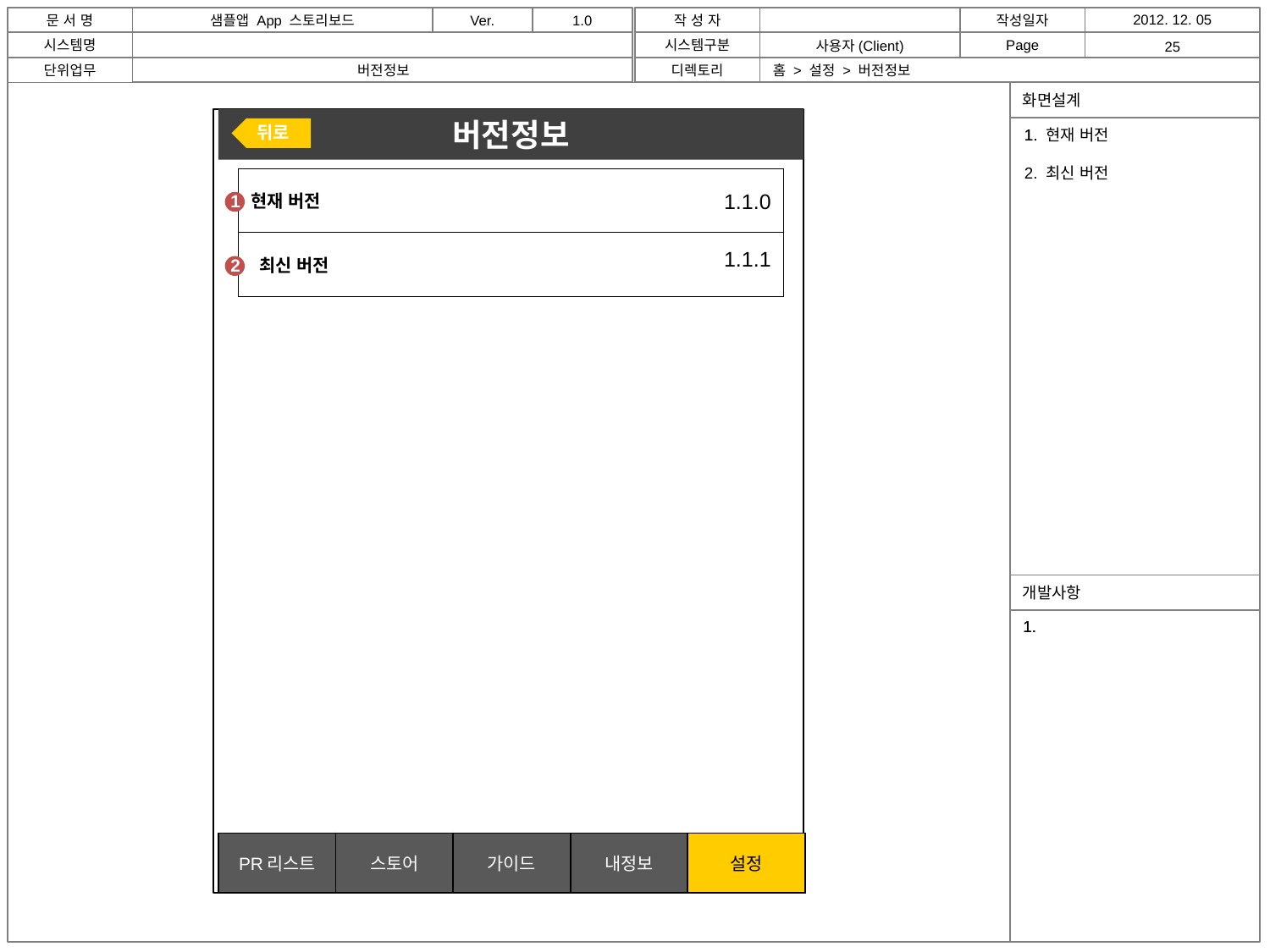

버전정보
홈 > 설정 > 버전정보

버전정보
뒤로

1. 현재 버전

2. 최신 버전
| 현재 버전 |
| --- |
| 최신 버전 |
1.1.0
1

1.1.1
2

1.
| PR리스트 | 스토어 | 가이드 | 내정보 | 설정 |
| --- | --- | --- | --- | --- |